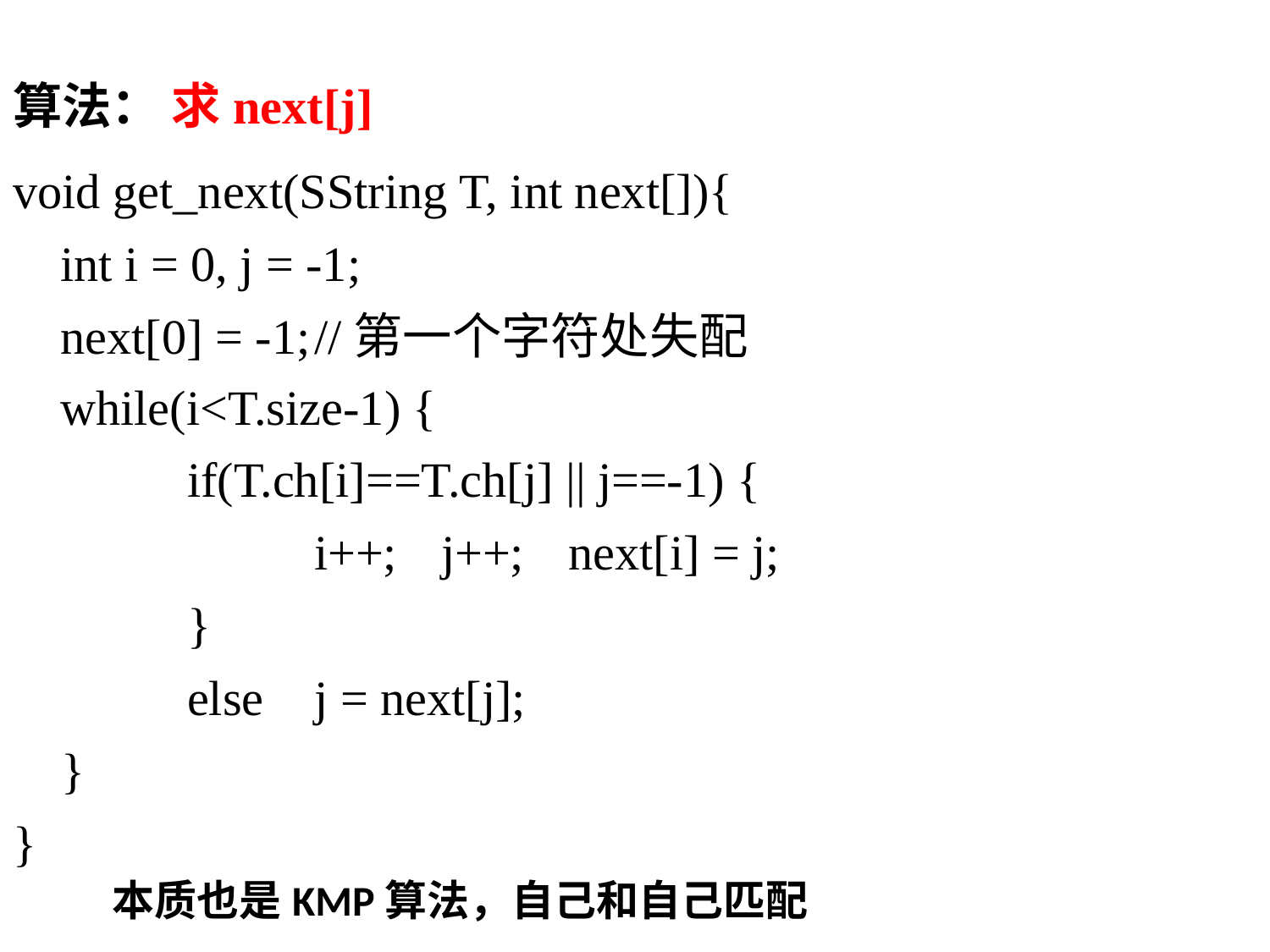

算法： 求next[j]
void get_next(SString T, int next[]){
	int i = 0, j = -1;
	next[0] = -1;	//第一个字符处失配
while(i<T.size-1) {
		if(T.ch[i]==T.ch[j] || j==-1) {
			i++;	j++;	next[i] = j;
		}
		else	j = next[j];
    }
}
本质也是KMP算法，自己和自己匹配